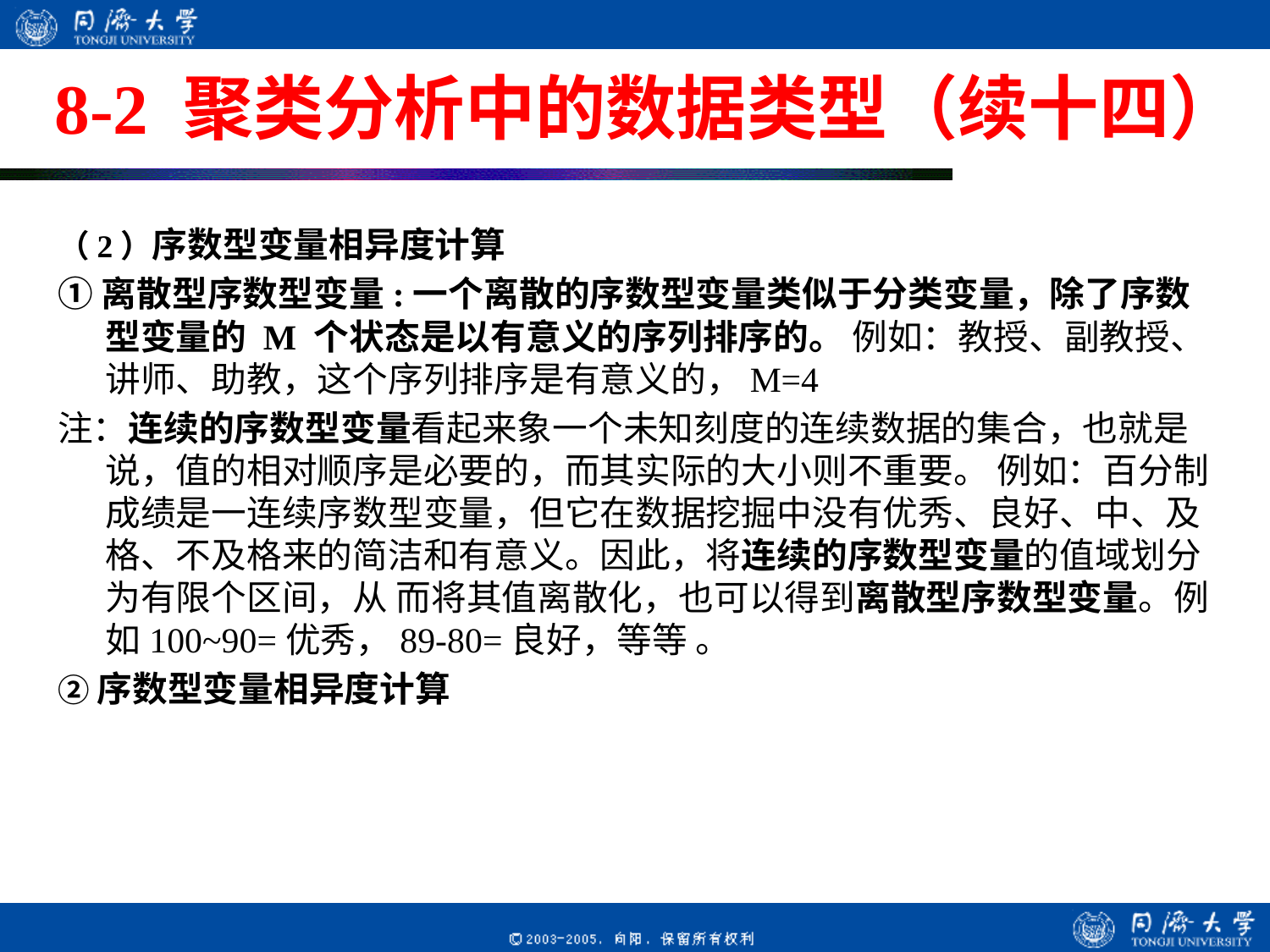

# 8-2 聚类分析中的数据类型（续十四）
（2）序数型变量相异度计算
①离散型序数型变量:一个离散的序数型变量类似于分类变量，除了序数型变量的 M 个状态是以有意义的序列排序的。 例如：教授、副教授、讲师、助教，这个序列排序是有意义的，M=4
注：连续的序数型变量看起来象一个未知刻度的连续数据的集合，也就是 说，值的相对顺序是必要的，而其实际的大小则不重要。 例如：百分制成绩是一连续序数型变量，但它在数据挖掘中没有优秀、良好、中、及格、不及格来的简洁和有意义。因此，将连续的序数型变量的值域划分为有限个区间，从 而将其值离散化，也可以得到离散型序数型变量。例如100~90=优秀，89-80=良好，等等 。
②序数型变量相异度计算